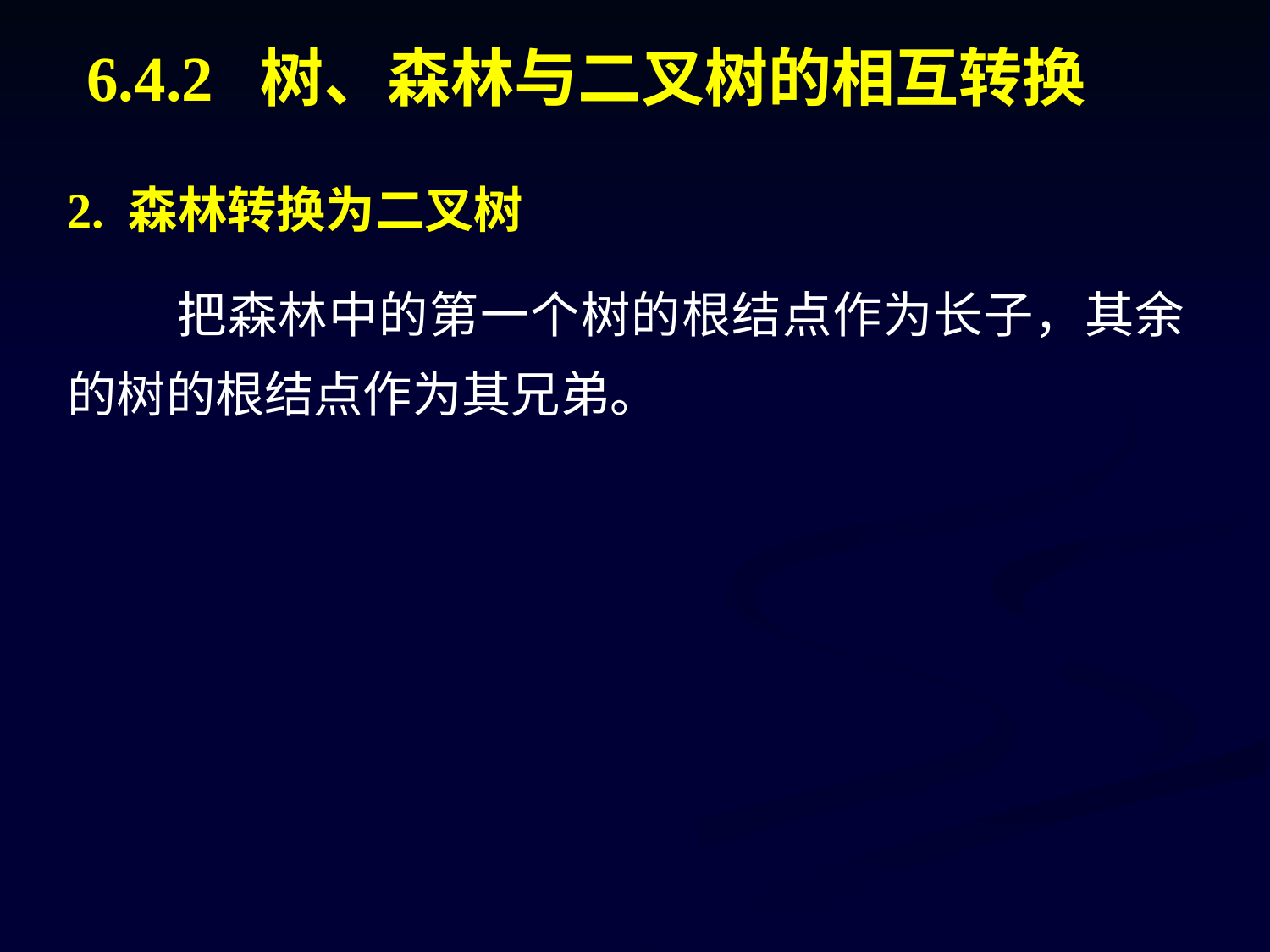

6.4.2  树、森林与二叉树的相互转换
2. 森林转换为二叉树
        把森林中的第一个树的根结点作为长子，其余的树的根结点作为其兄弟。